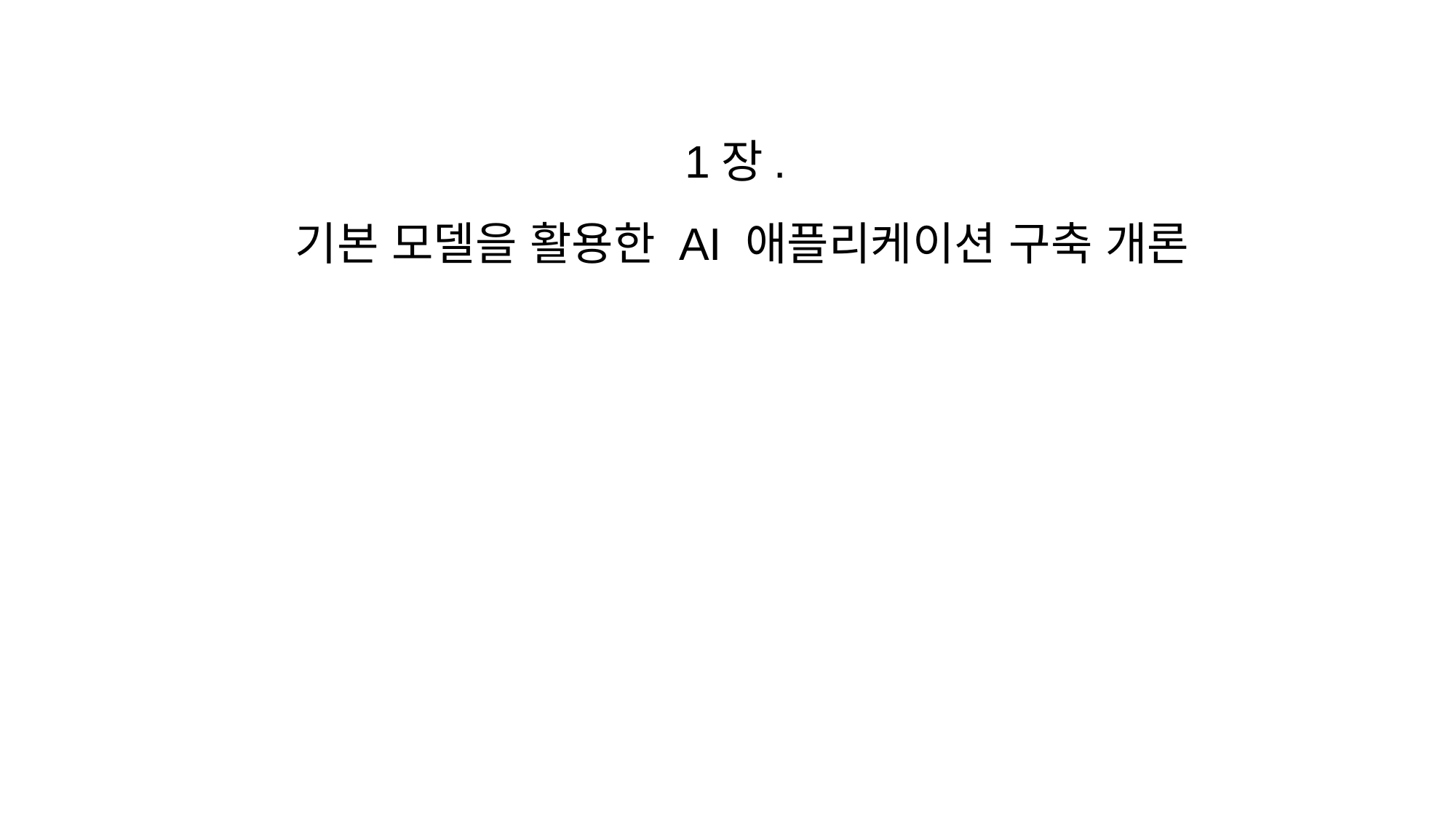

1장.
기본 모델을 활용한 AI 애플리케이션 구축 개론